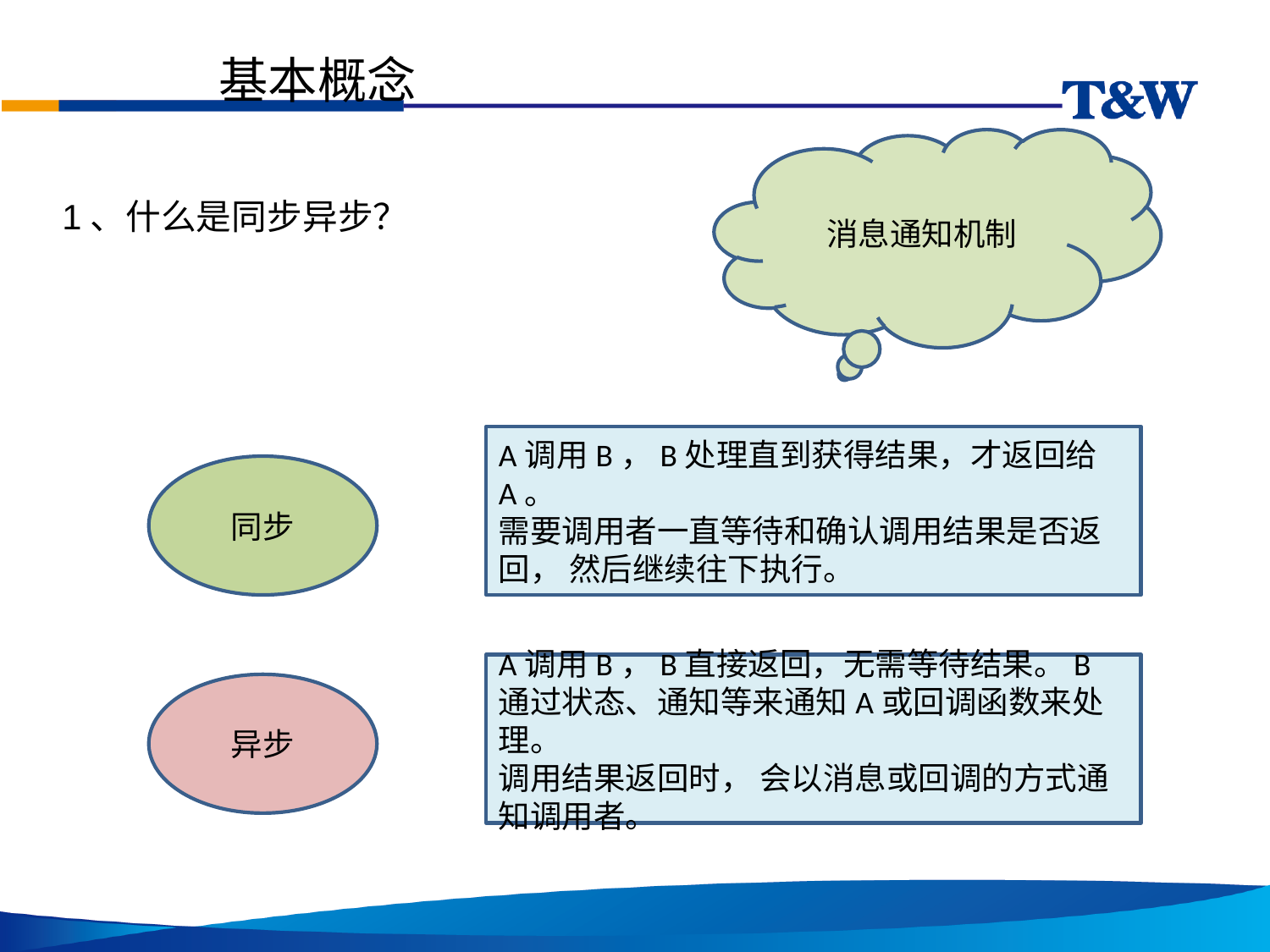

# 基本概念
消息通知机制
1、什么是同步异步？

A调用B，B处理直到获得结果，才返回给A。
需要调用者一直等待和确认调用结果是否返回， 然后继续往下执行。
同步
A调用B，B直接返回，无需等待结果。B通过状态、通知等来通知A或回调函数来处理。
调用结果返回时， 会以消息或回调的方式通知调用者。
异步